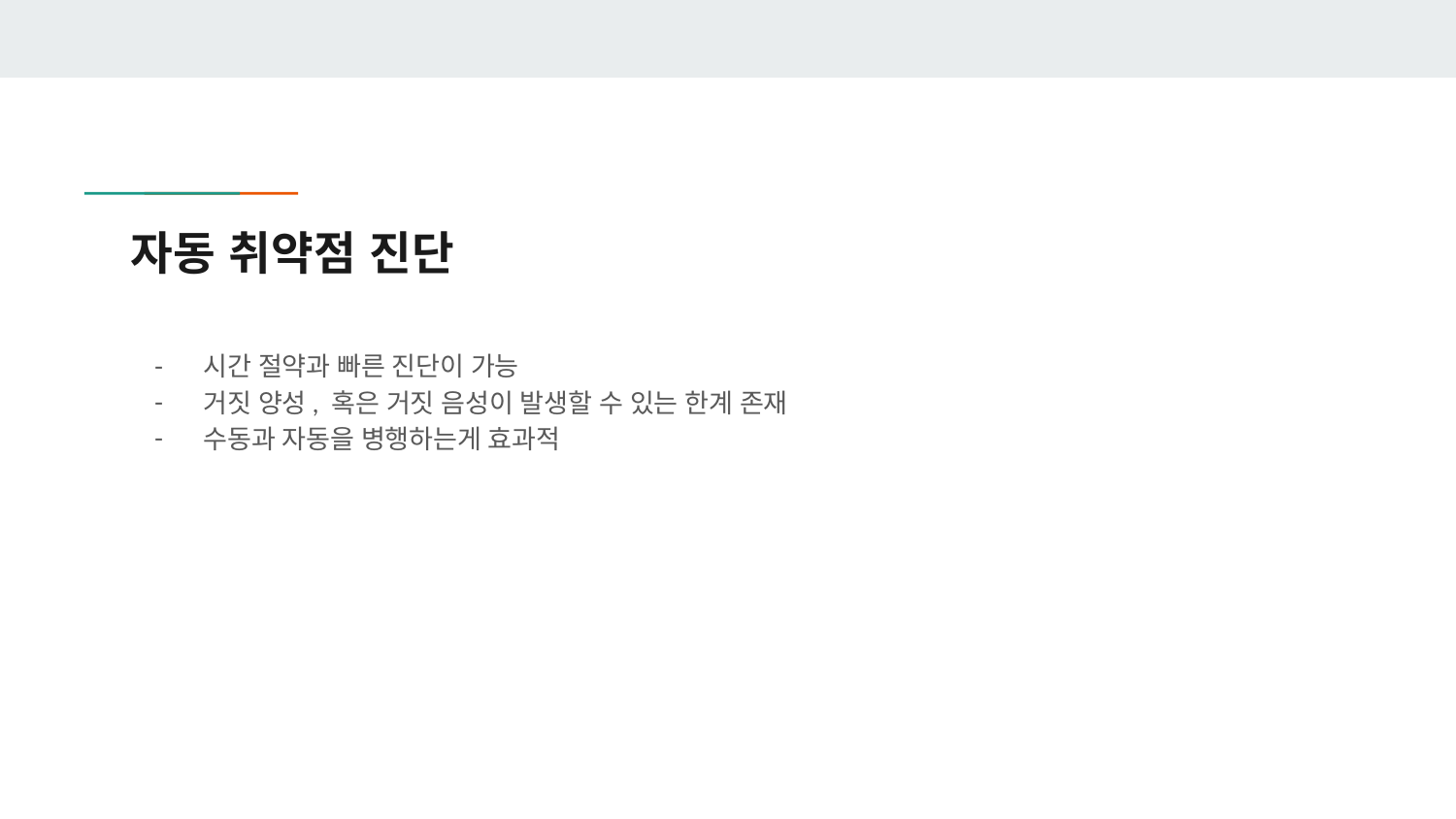

# 자동 취약점 진단
시간 절약과 빠른 진단이 가능
거짓 양성, 혹은 거짓 음성이 발생할 수 있는 한계 존재
수동과 자동을 병행하는게 효과적